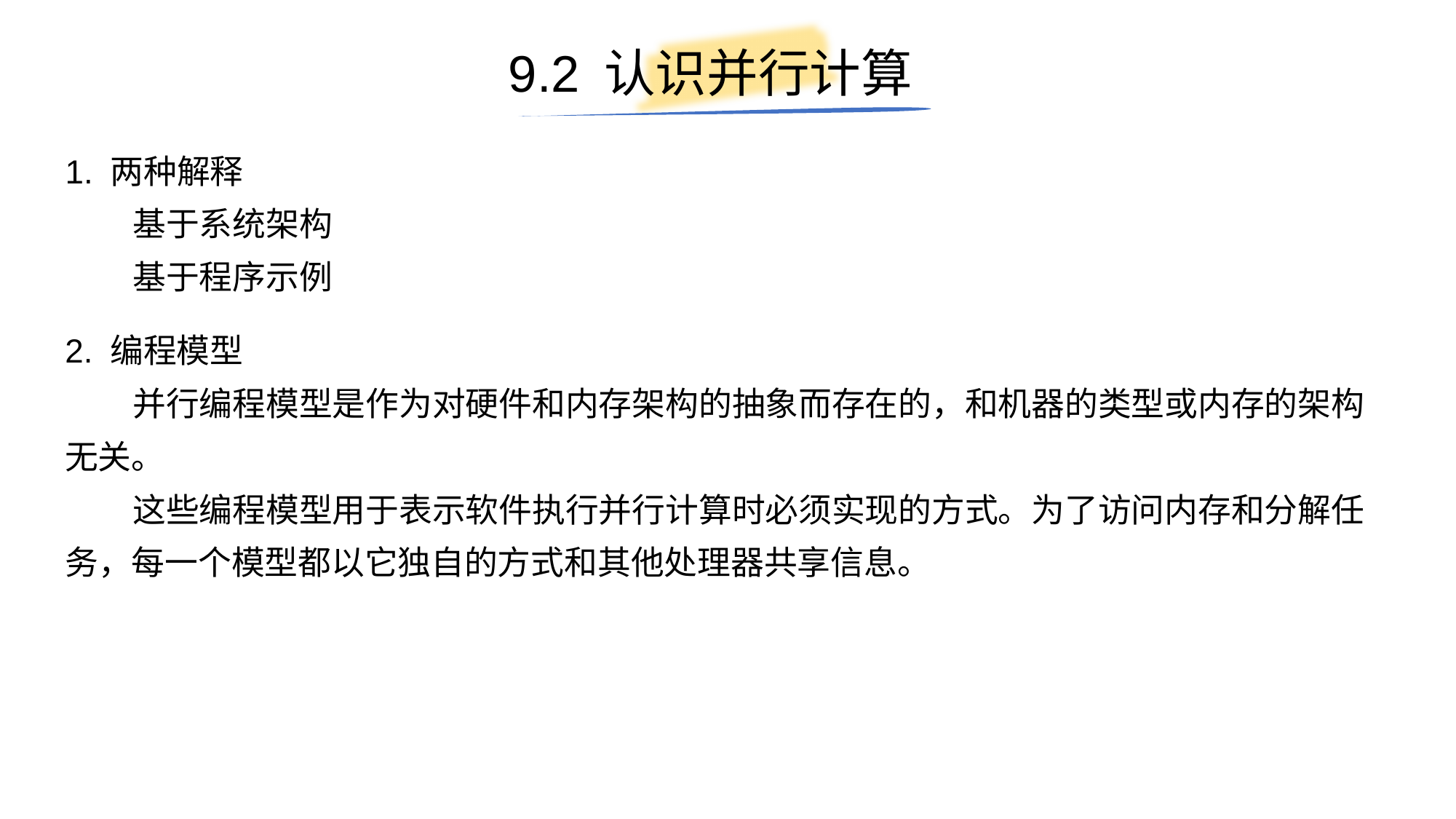

# 9.2 认识并行计算

1. 两种解释
        基于系统架构
        基于程序示例
2. 编程模型
        并行编程模型是作为对硬件和内存架构的抽象而存在的，和机器的类型或内存的架构无关。
        这些编程模型用于表示软件执行并行计算时必须实现的方式。为了访问内存和分解任务，每一个模型都以它独自的方式和其他处理器共享信息。